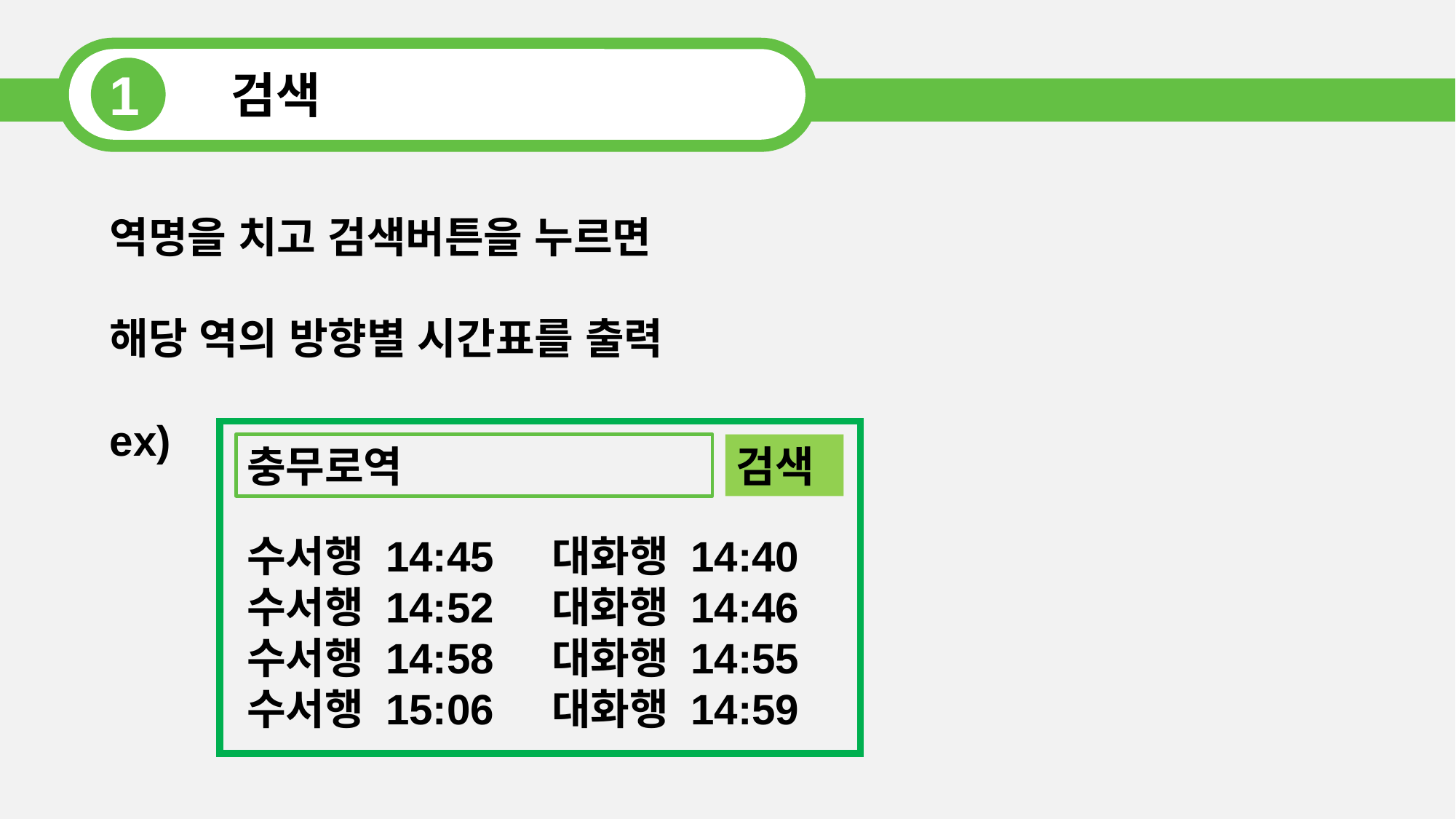

1

검색

역명을 치고 검색버튼을 누르면

해당 역의 방향별 시간표를 출력

ex)

충무로역
검색
수서행 14:45    대화행 14:40
수서행 14:52    대화행 14:46
수서행 14:58    대화행 14:55
수서행 15:06    대화행 14:59